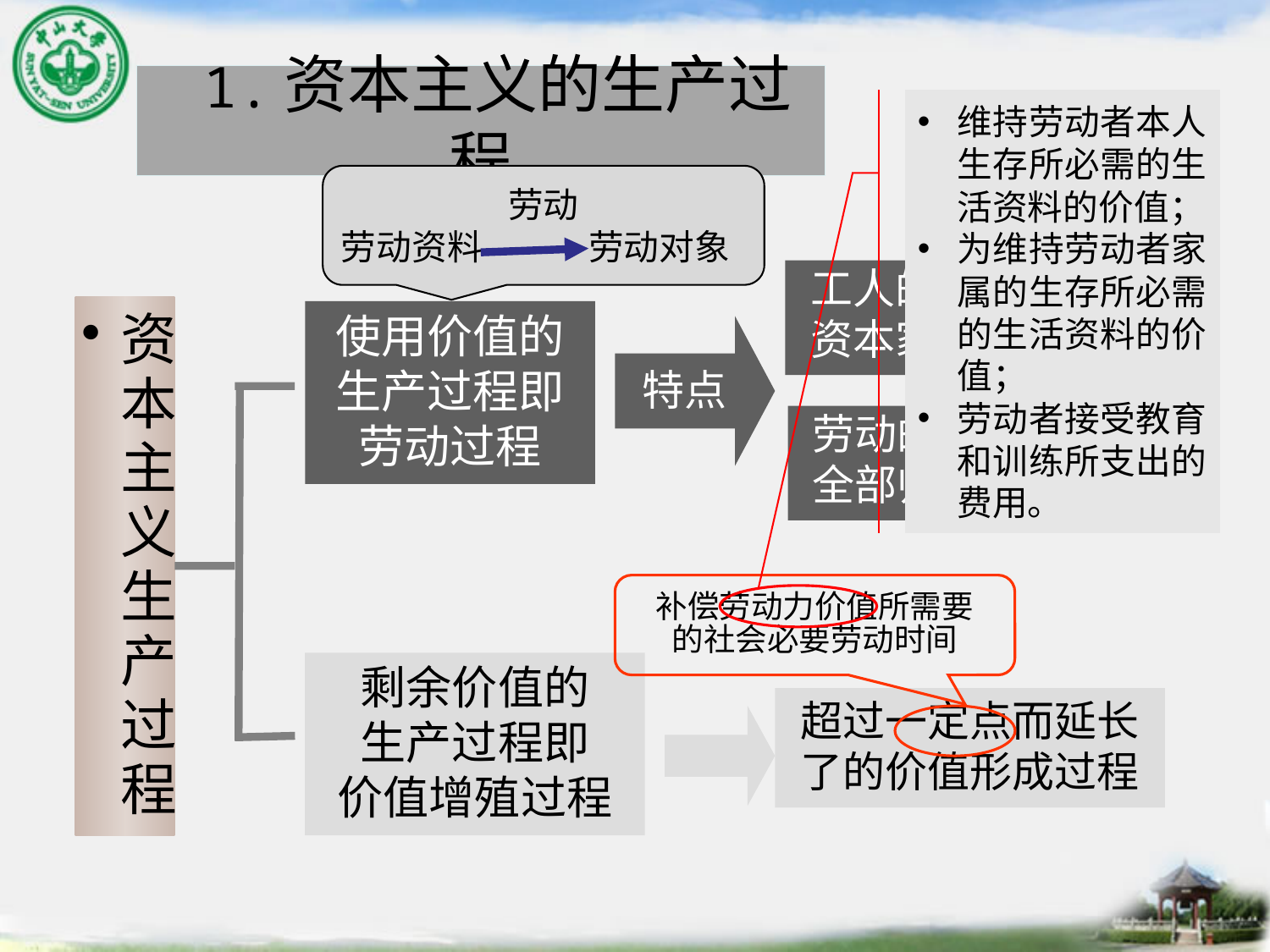

1.资本主义的生产过程
维持劳动者本人生存所必需的生活资料的价值；
为维持劳动者家属的生存所必需的生活资料的价值；
劳动者接受教育和训练所支出的费用。

劳动
劳动资料　　　劳动对象
工人的劳动隶属于
资本家并受其监督
资本主义生产过程
使用价值的
生产过程即
劳动过程
特点

劳动的成果或产品
全部归资本家所有

补偿劳动力价值所需要
的社会必要劳动时间

剩余价值的
生产过程即
价值增殖过程
超过一定点而延长了的价值形成过程